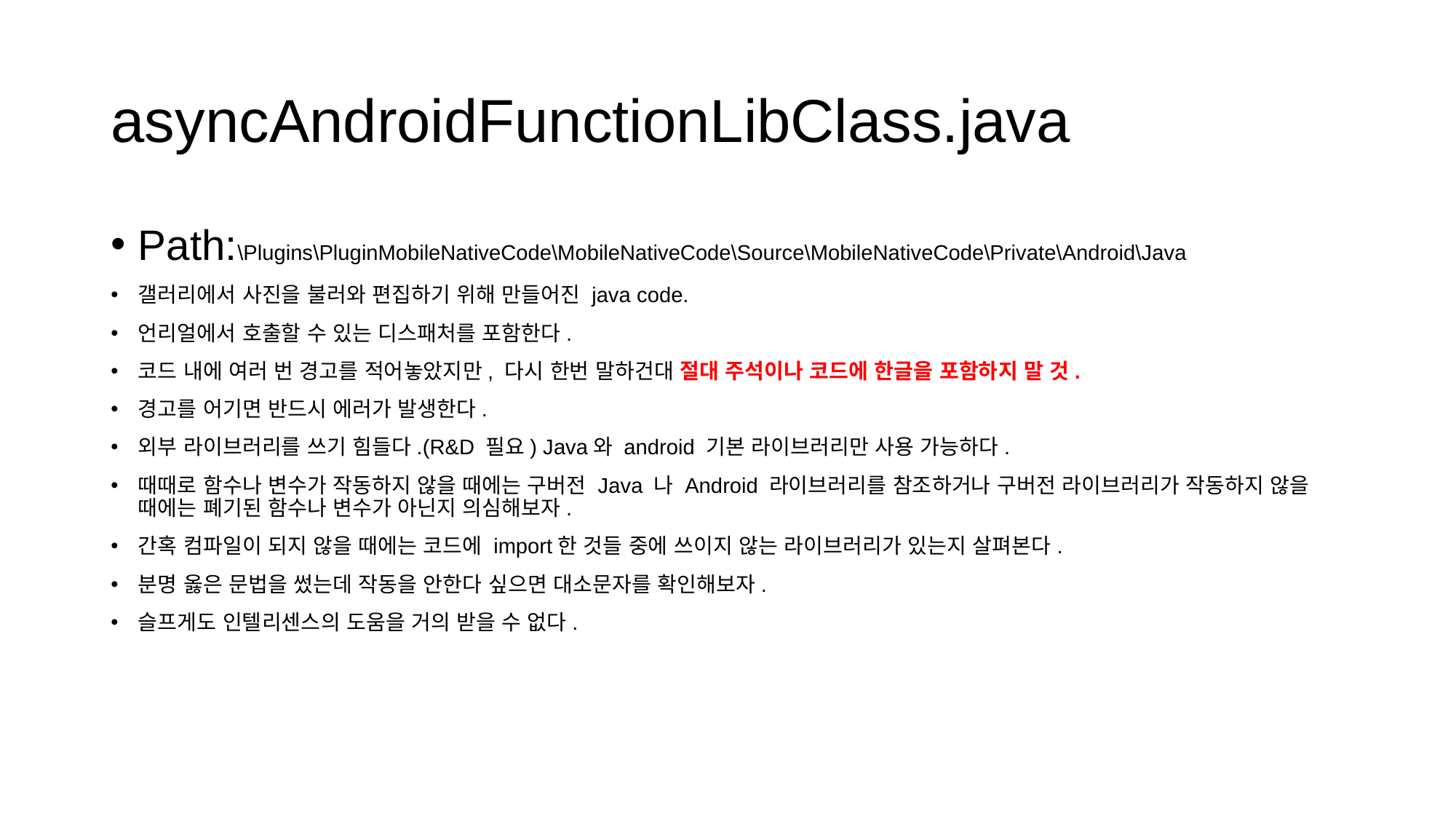

# asyncAndroidFunctionLibClass.java
Path:\Plugins\PluginMobileNativeCode\MobileNativeCode\Source\MobileNativeCode\Private\Android\Java
갤러리에서 사진을 불러와 편집하기 위해 만들어진 java code.
언리얼에서 호출할 수 있는 디스패처를 포함한다.
코드 내에 여러 번 경고를 적어놓았지만, 다시 한번 말하건대 절대 주석이나 코드에 한글을 포함하지 말 것.
경고를 어기면 반드시 에러가 발생한다.
외부 라이브러리를 쓰기 힘들다.(R&D 필요) Java와 android 기본 라이브러리만 사용 가능하다.
때때로 함수나 변수가 작동하지 않을 때에는 구버전 Java 나 Android 라이브러리를 참조하거나 구버전 라이브러리가 작동하지 않을 때에는 폐기된 함수나 변수가 아닌지 의심해보자.
간혹 컴파일이 되지 않을 때에는 코드에 import한 것들 중에 쓰이지 않는 라이브러리가 있는지 살펴본다.
분명 옳은 문법을 썼는데 작동을 안한다 싶으면 대소문자를 확인해보자.
슬프게도 인텔리센스의 도움을 거의 받을 수 없다.